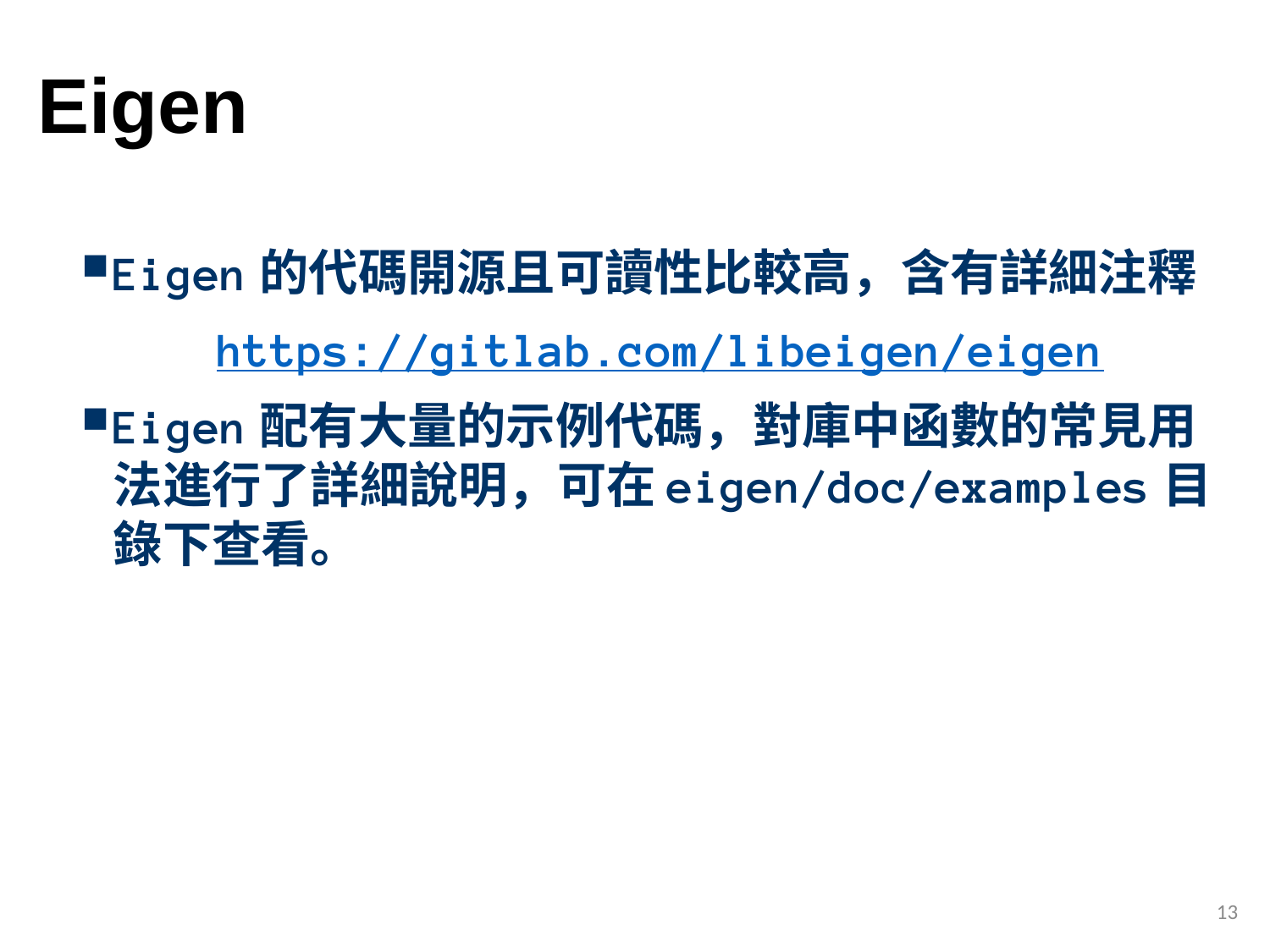

# Eigen
Eigen的代碼開源且可讀性比較高，含有詳細注釋
https://gitlab.com/libeigen/eigen
Eigen配有大量的示例代碼，對庫中函數的常見用法進行了詳細說明，可在eigen/doc/examples目錄下查看。
13